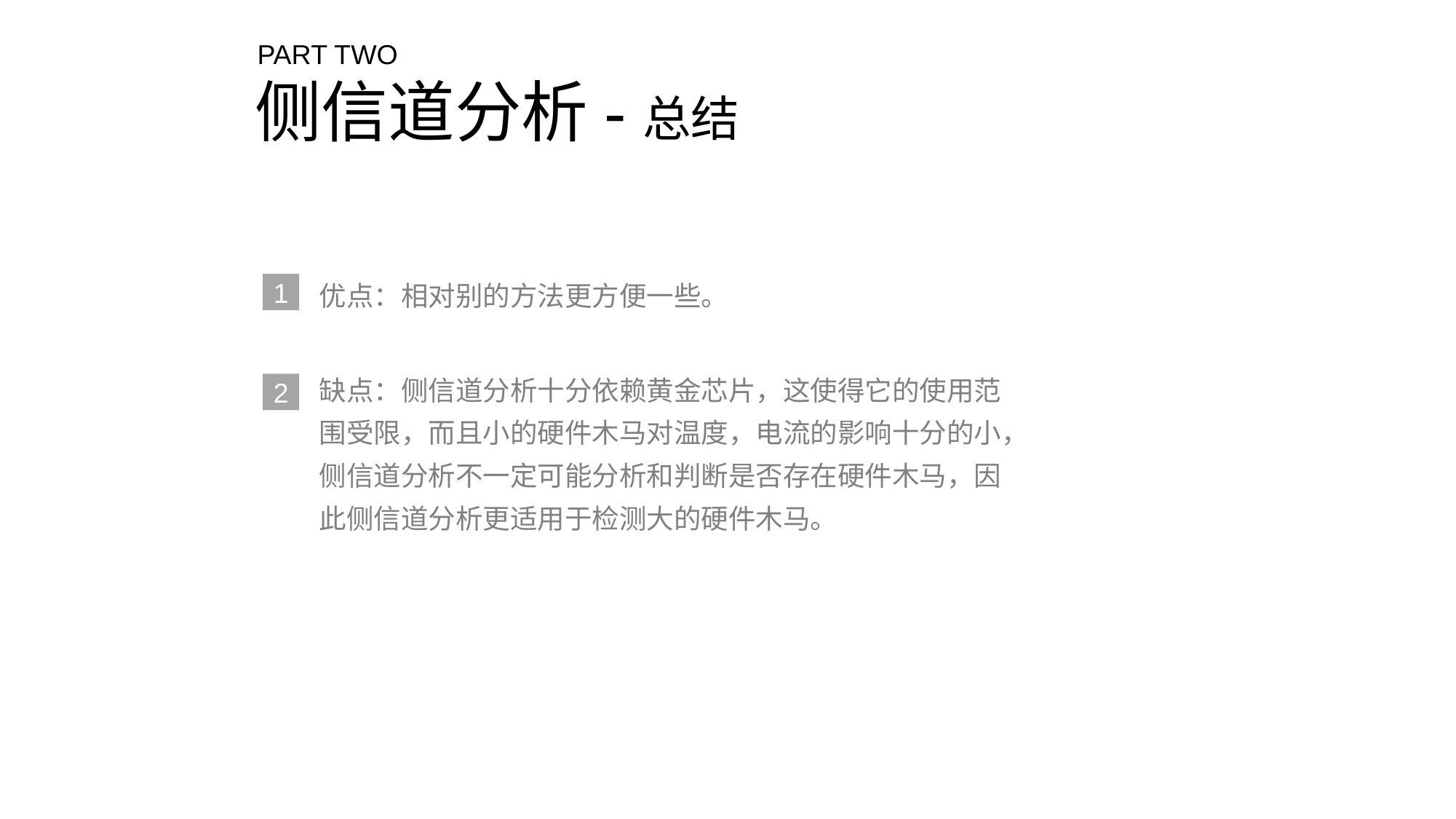

PART TWO
 侧信道分析-总结
优点：相对别的方法更方便一些。
1
缺点：侧信道分析十分依赖黄金芯片，这使得它的使用范围受限，而且小的硬件木马对温度，电流的影响十分的小，侧信道分析不一定可能分析和判断是否存在硬件木马，因此侧信道分析更适用于检测大的硬件木马。

2